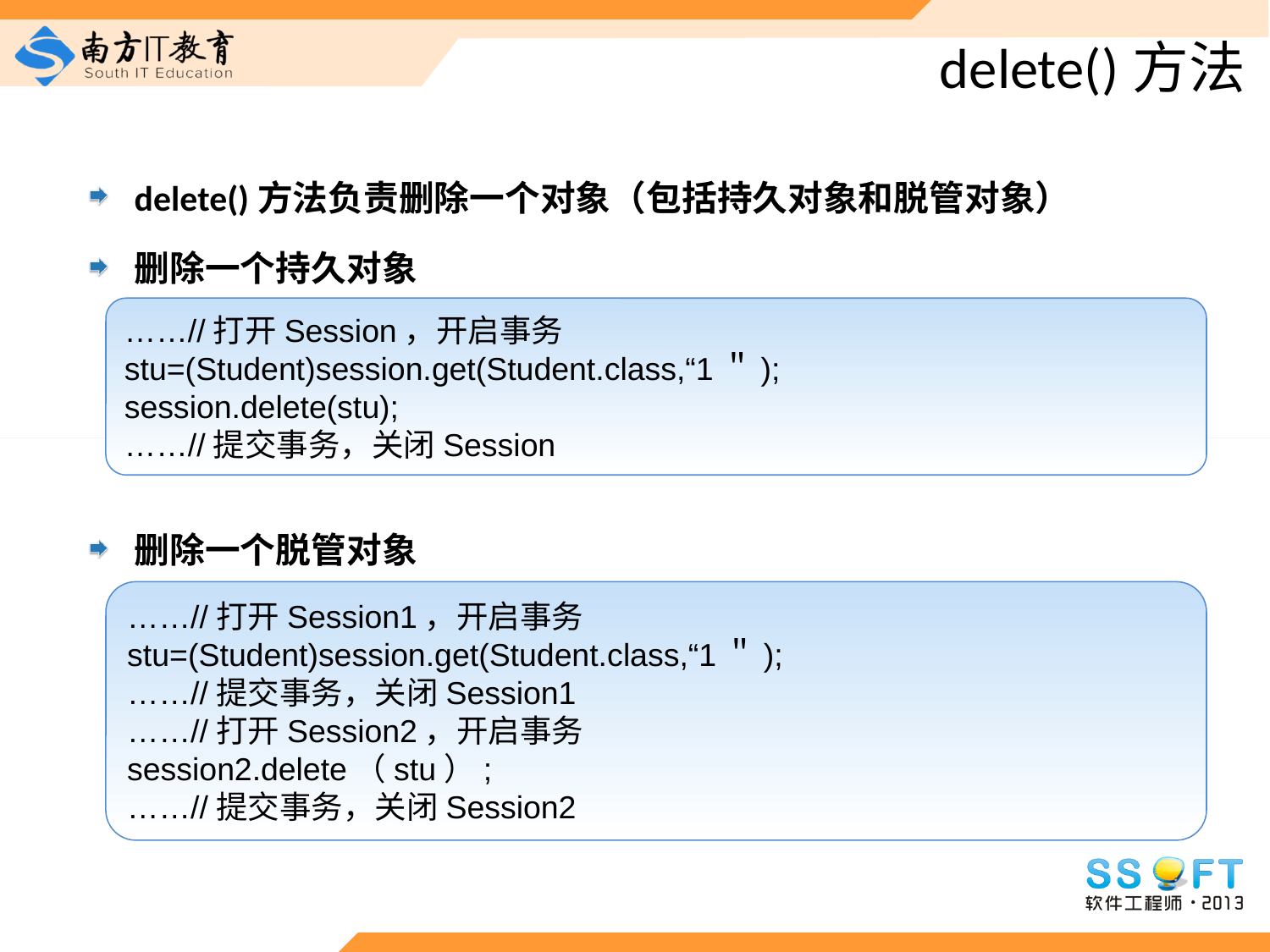

# delete()方法
delete()方法负责删除一个对象（包括持久对象和脱管对象）
删除一个持久对象

删除一个脱管对象

……//打开Session，开启事务
stu=(Student)session.get(Student.class,“1＂);
session.delete(stu);
……//提交事务，关闭Session

……//打开Session1，开启事务
stu=(Student)session.get(Student.class,“1＂);
……//提交事务，关闭Session1
……//打开Session2，开启事务
session2.delete（stu）;
……//提交事务，关闭Session2